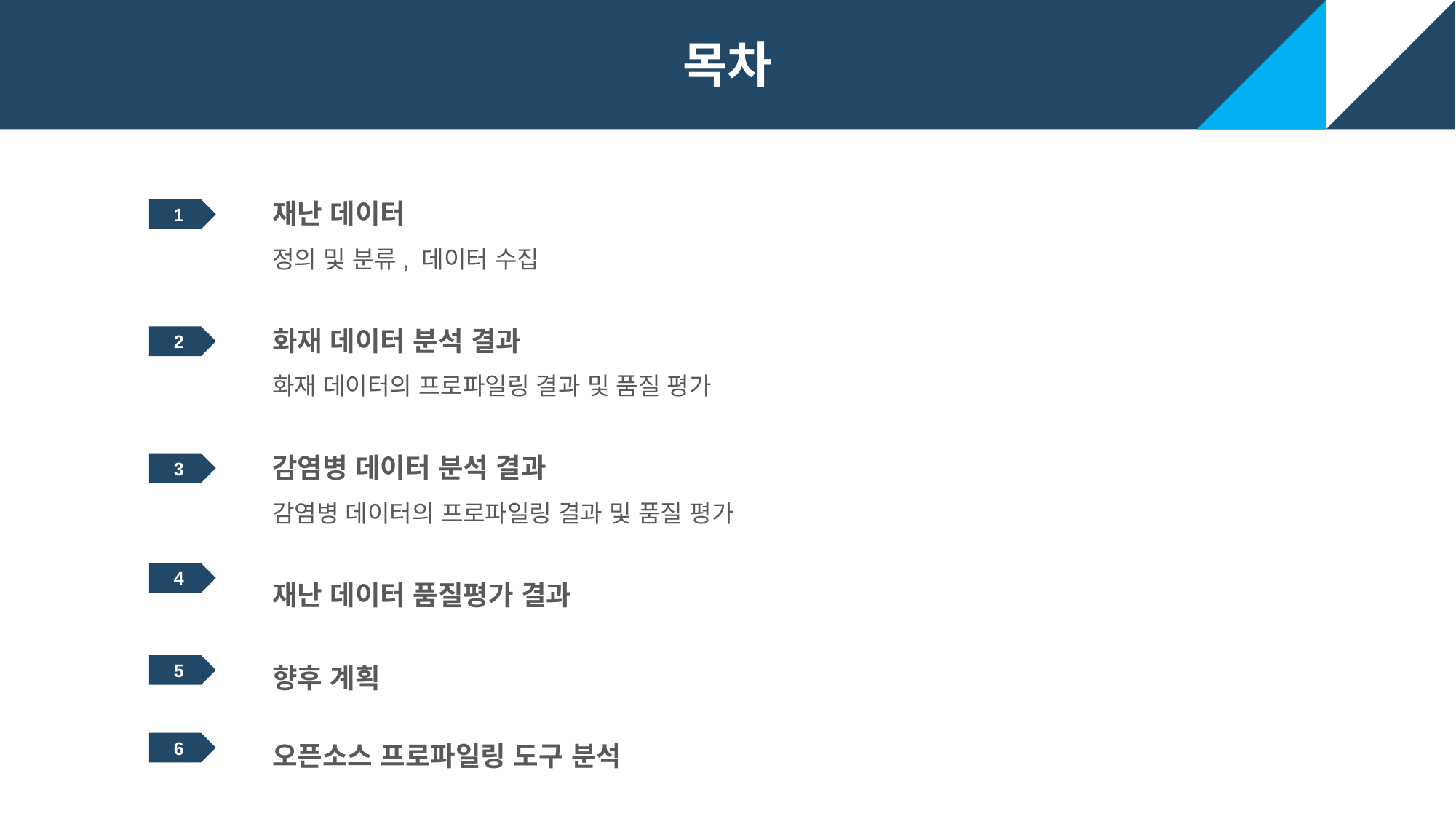

목차

재난 데이터
정의 및 분류, 데이터 수집
1
화재 데이터 분석 결과
화재 데이터의 프로파일링 결과 및 품질 평가
2
감염병 데이터 분석 결과
감염병 데이터의 프로파일링 결과 및 품질 평가
3
재난 데이터 품질평가 결과
4
향후 계획
5
오픈소스 프로파일링 도구 분석
6